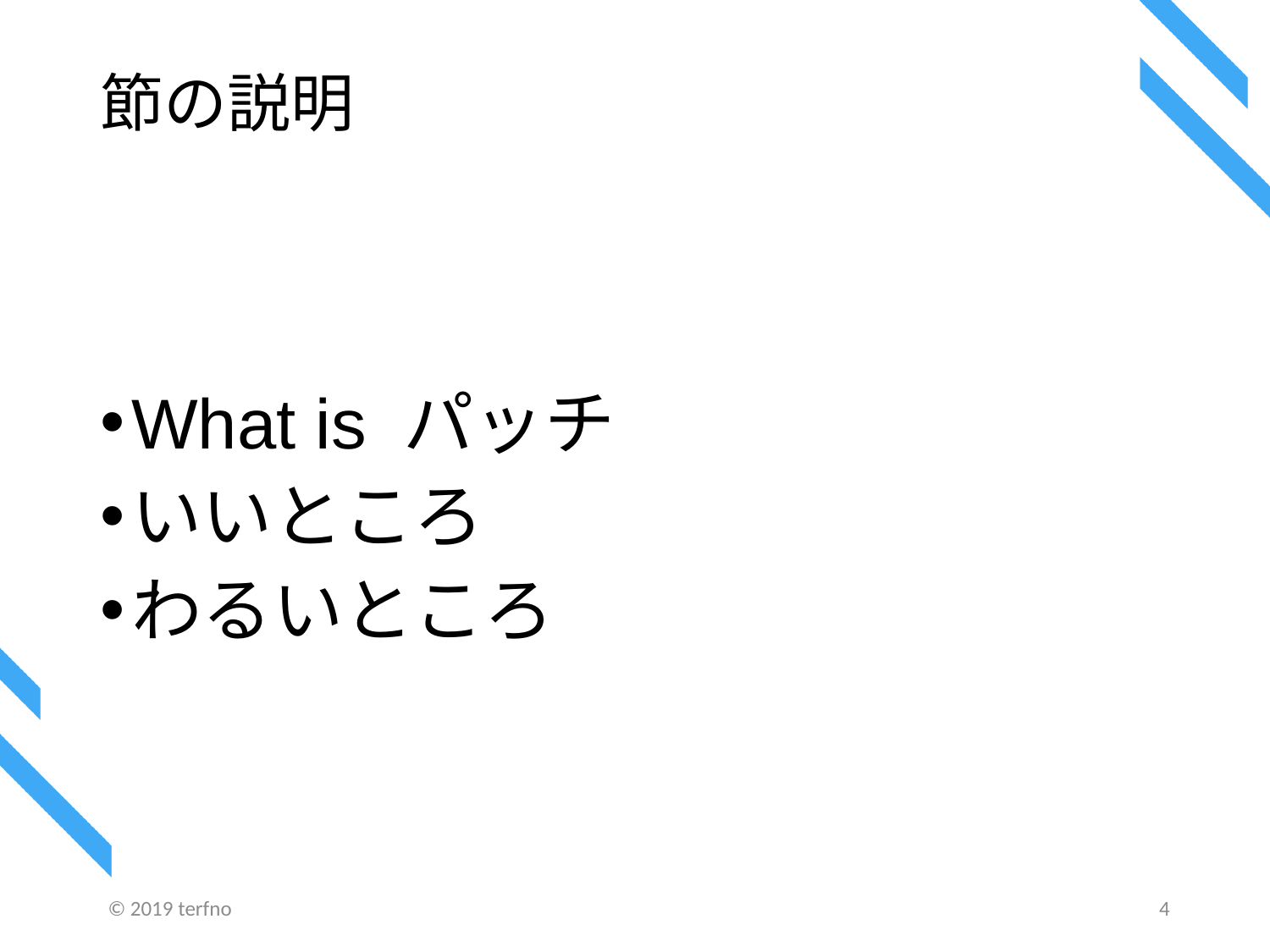

# 節の説明
What is パッチ
いいところ
わるいところ
© 2019 terfno
4